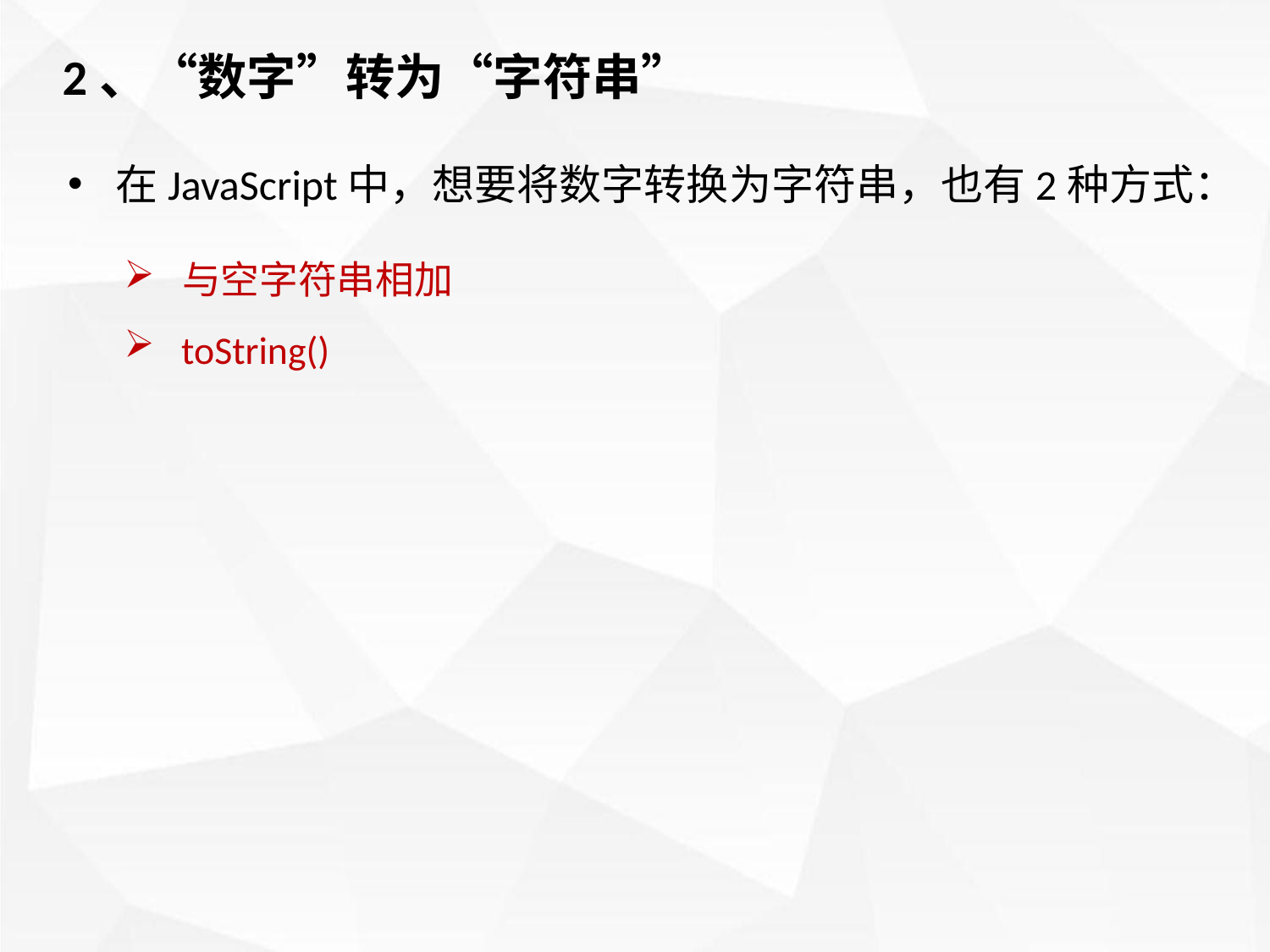

2、“数字”转为“字符串”
在JavaScript中，想要将数字转换为字符串，也有2种方式：
 与空字符串相加
  toString()